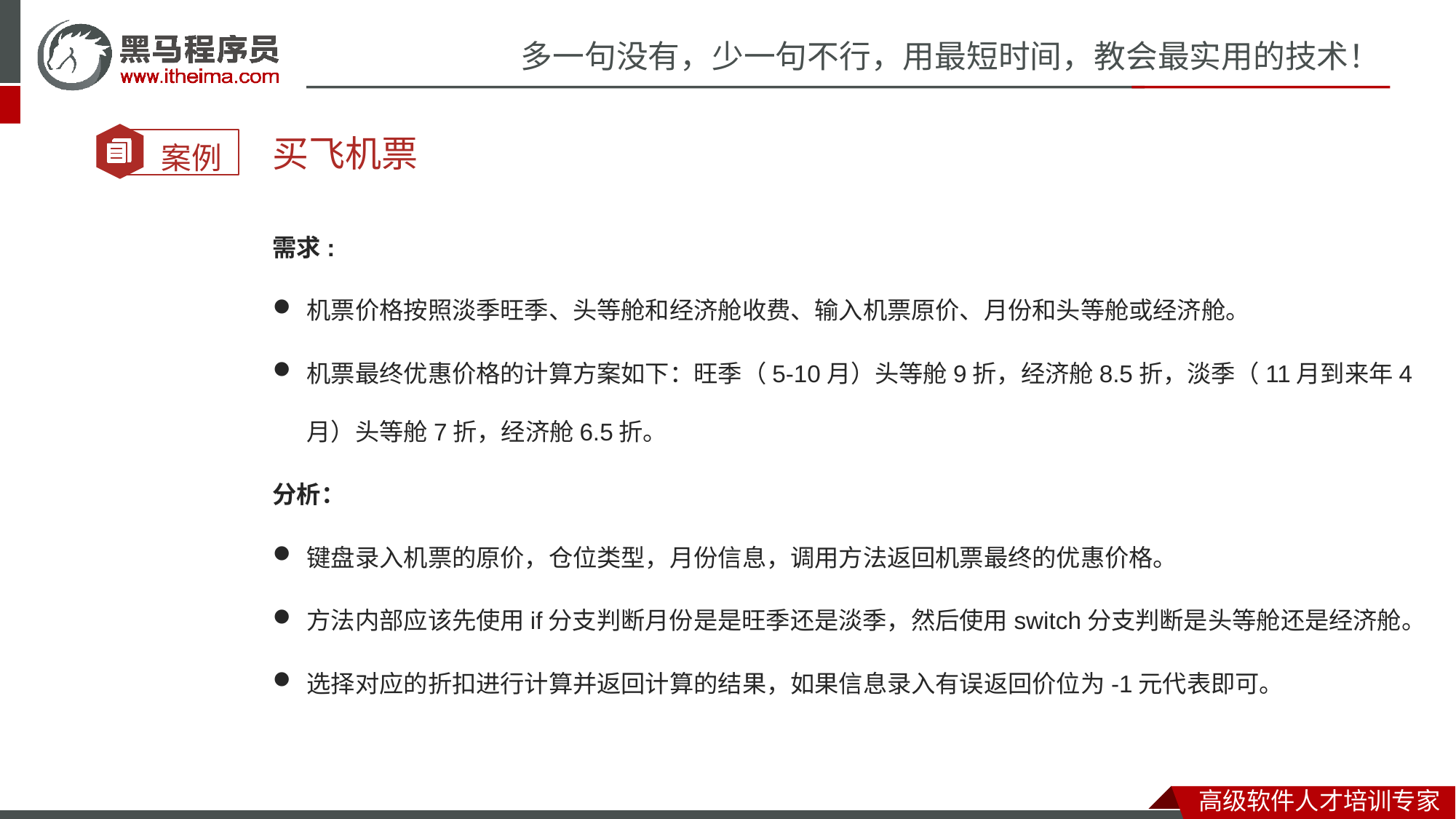

买飞机票
需求:
机票价格按照淡季旺季、头等舱和经济舱收费、输入机票原价、月份和头等舱或经济舱。
机票最终优惠价格的计算方案如下：旺季（5-10月）头等舱9折，经济舱8.5折，淡季（11月到来年4月）头等舱7折，经济舱6.5折。
分析：
键盘录入机票的原价，仓位类型，月份信息，调用方法返回机票最终的优惠价格。
方法内部应该先使用if分支判断月份是是旺季还是淡季，然后使用switch分支判断是头等舱还是经济舱。
选择对应的折扣进行计算并返回计算的结果，如果信息录入有误返回价位为-1元代表即可。